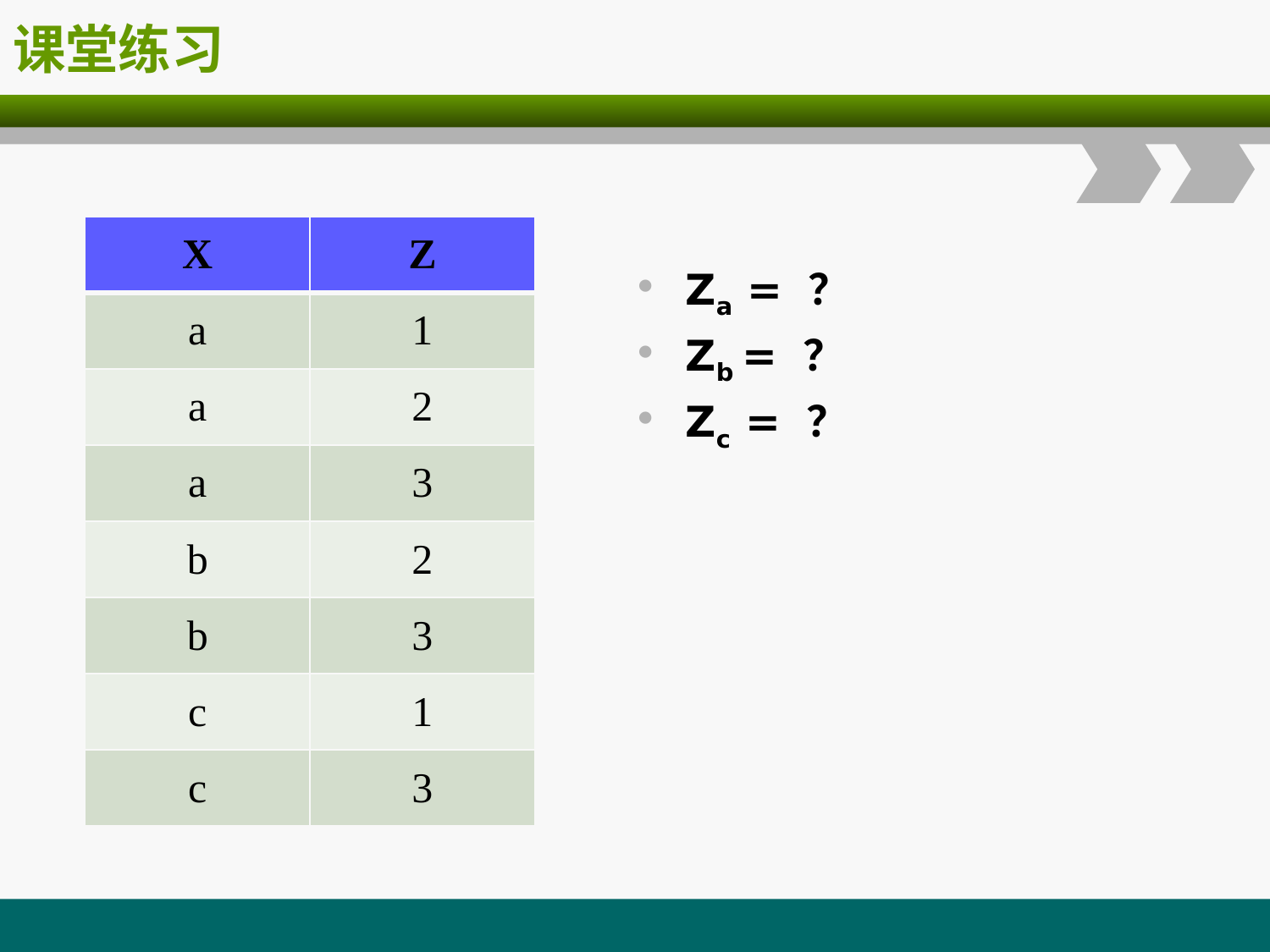

# 课堂练习
| X | Z |
| --- | --- |
| a | 1 |
| a | 2 |
| a | 3 |
| b | 2 |
| b | 3 |
| c | 1 |
| c | 3 |
Za = ？
Zb = ？
Zc = ？